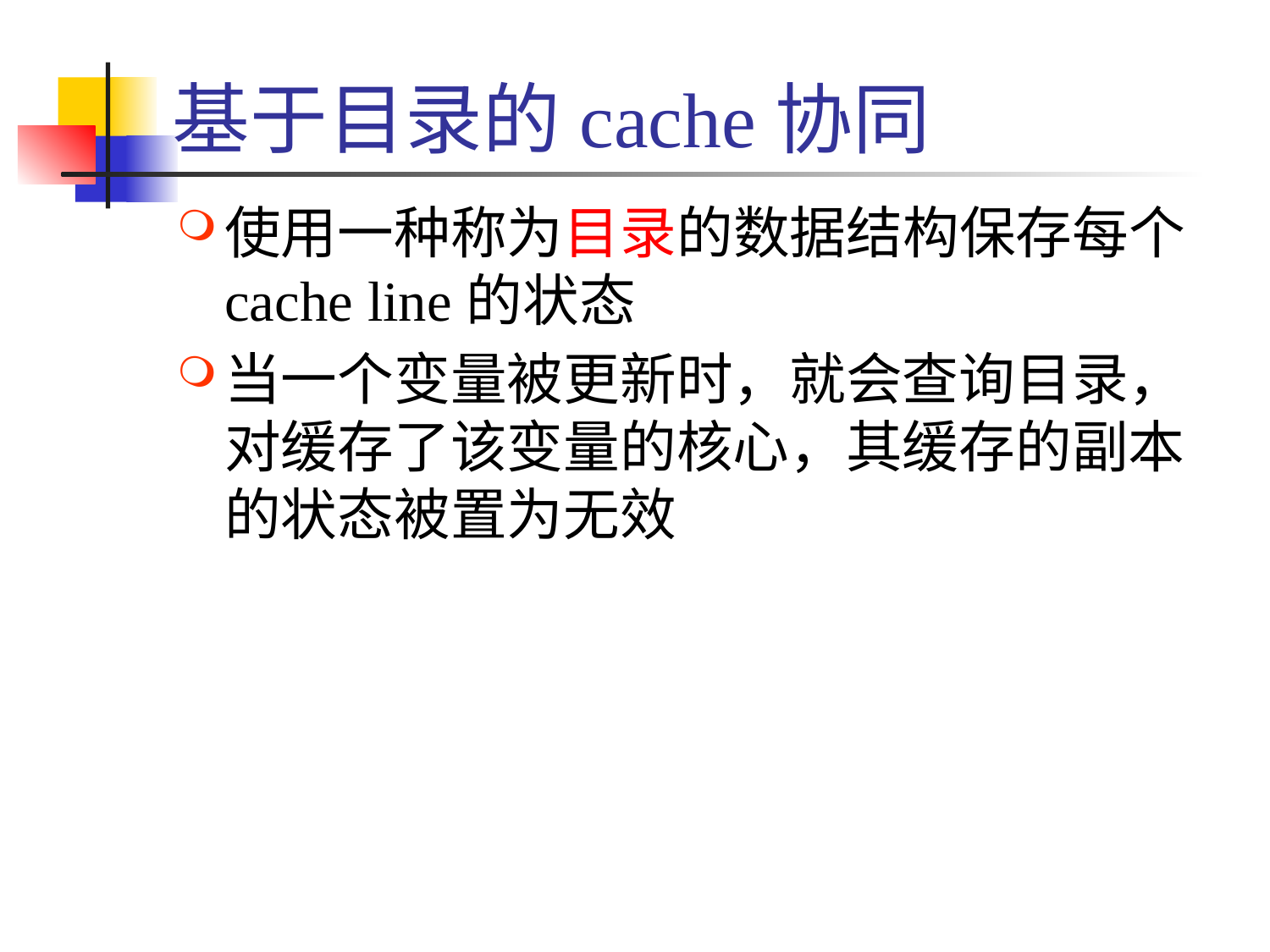

# 基于目录的cache协同
使用一种称为目录的数据结构保存每个cache line的状态
当一个变量被更新时，就会查询目录，对缓存了该变量的核心，其缓存的副本的状态被置为无效